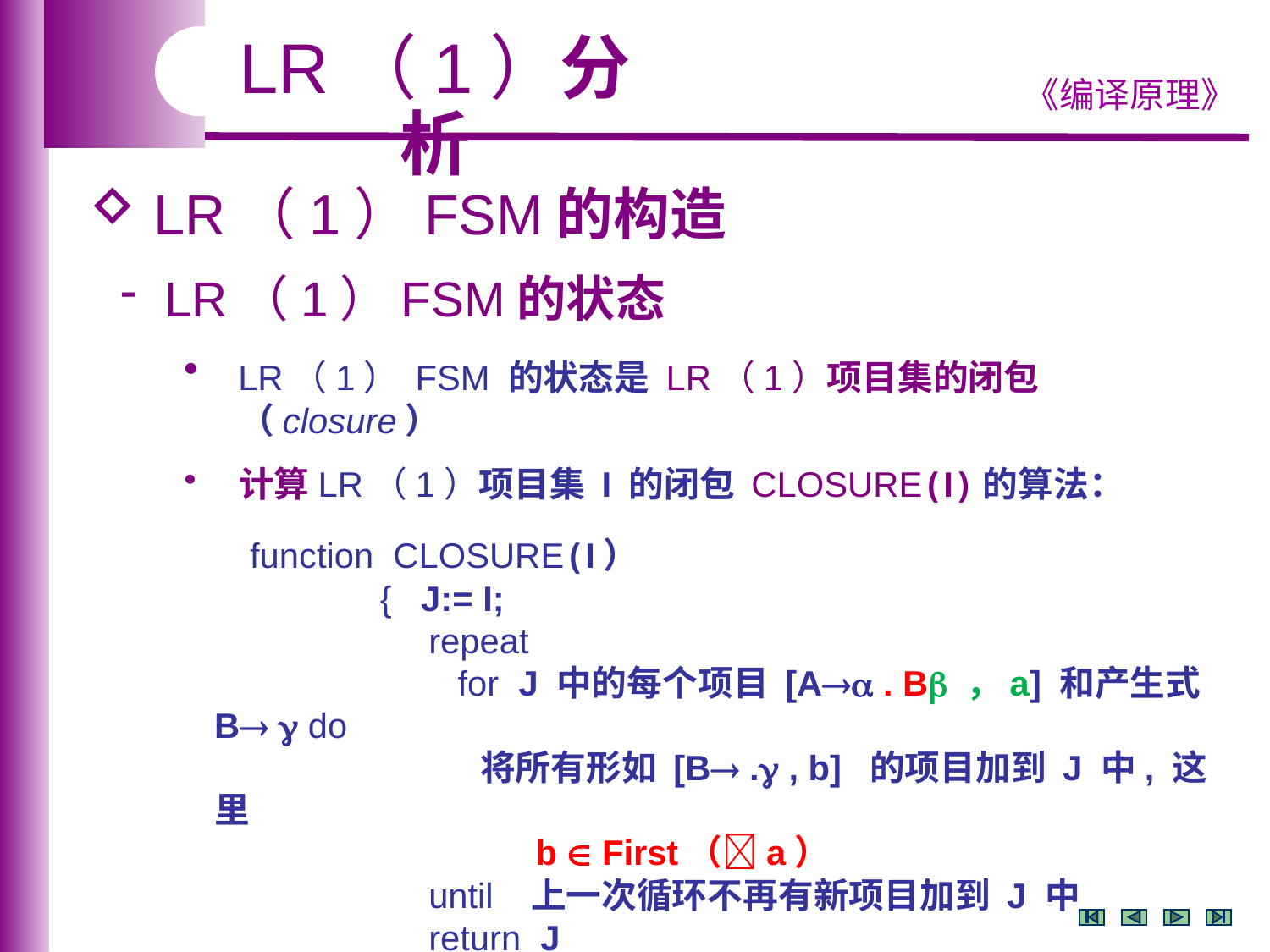

LR（1）分析
 LR（1）FSM的构造

 LR（1）FSM的状态

  LR（1） FSM 的状态是 LR（1）项目集的闭包
  （closure）

  计算LR（1）项目集 I 的闭包 CLOSURE(I)的算法：

   function  CLOSURE(I）
                 {   J:= I;
                      repeat
                         for  J 中的每个项目 [A→α . Bβ ，a] 和产生式 B→ γ do
                                将所有形如 [B→ .γ , b]  的项目加到 J 中, 这里
                                 b ∈ First（βa）
                      until   上一次循环不再有新项目加到 J 中
                      return  J
                };